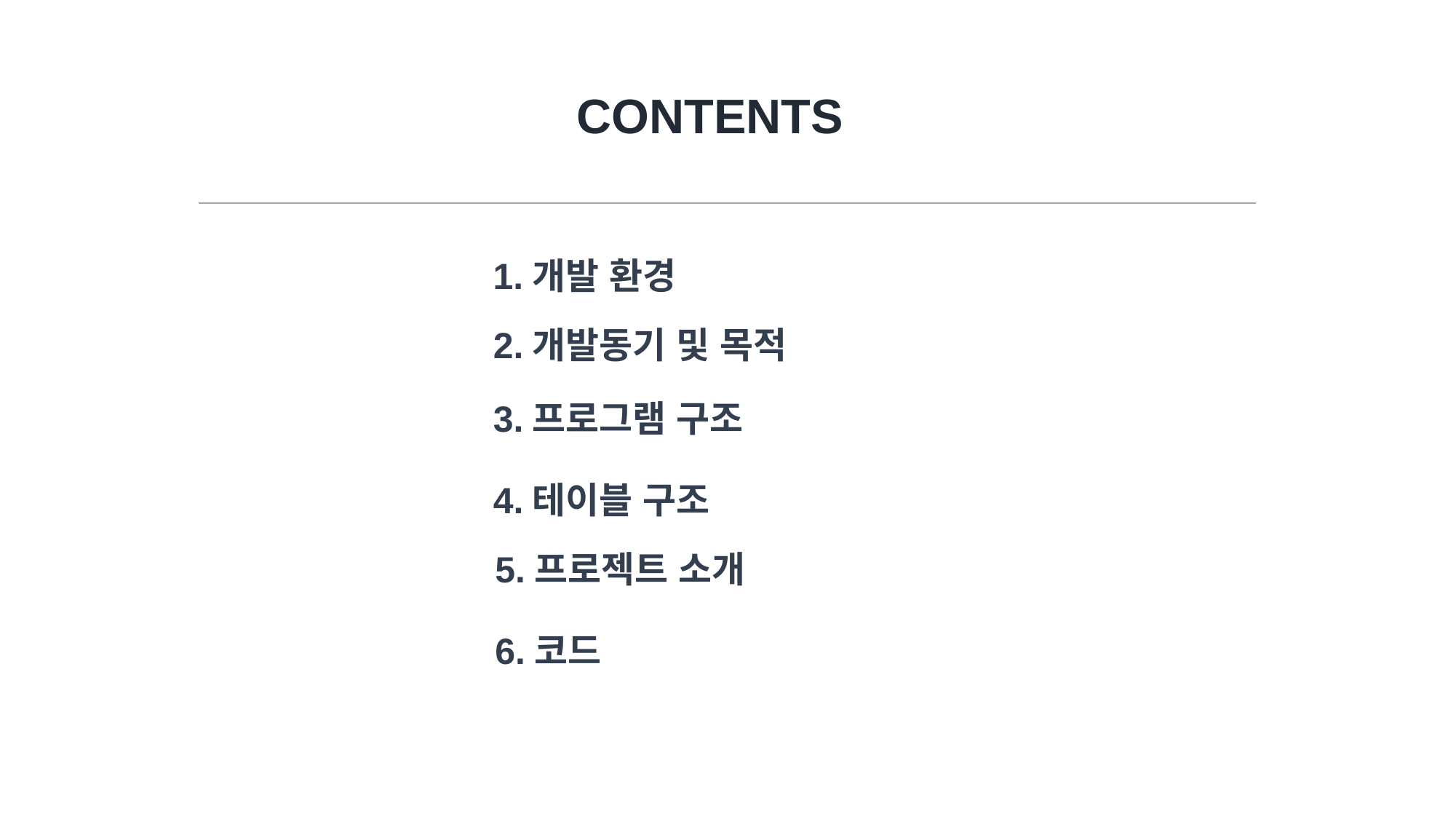

CONTENTS
  1.개발 환경
  2.개발동기 및 목적
  3.프로그램 구조
  4.테이블 구조
  5.프로젝트 소개
  6.코드